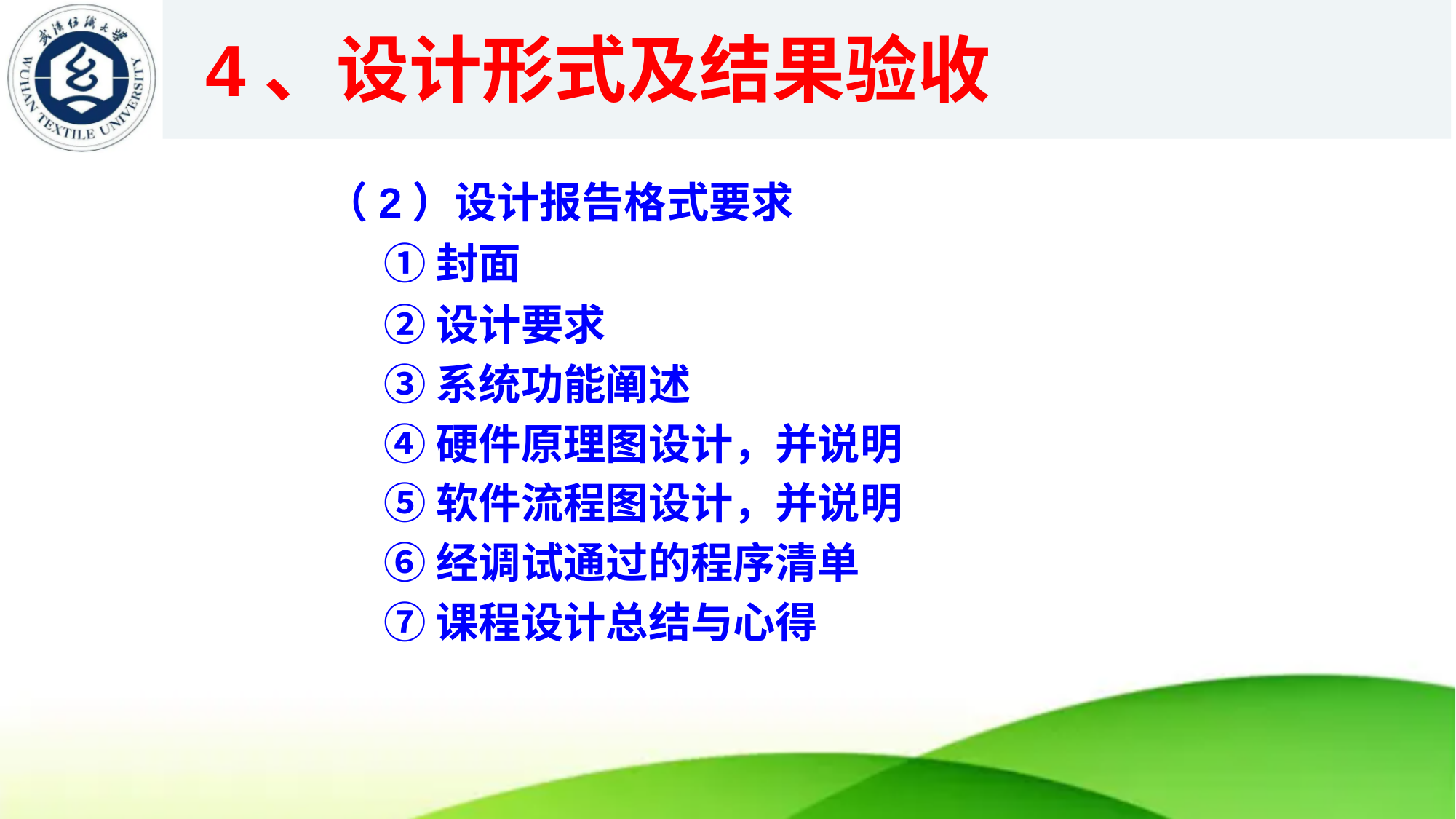

# 4、设计形式及结果验收
（2）设计报告格式要求
      ①封面
      ②设计要求
      ③系统功能阐述
      ④硬件原理图设计，并说明
      ⑤软件流程图设计，并说明
      ⑥经调试通过的程序清单
      ⑦课程设计总结与心得